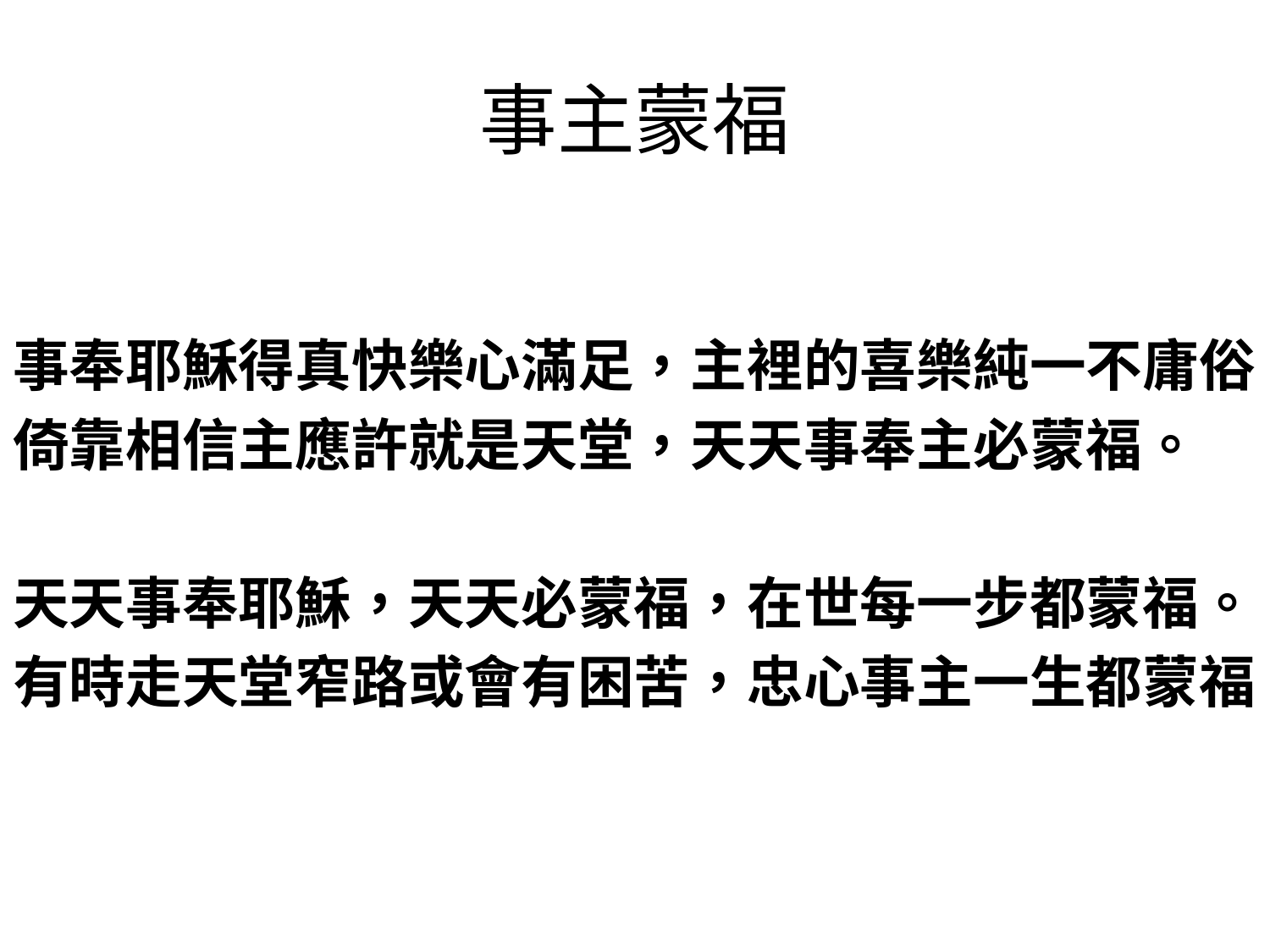

# 事主蒙福
事奉耶穌得真快樂心滿足，主裡的喜樂純一不庸俗；
倚靠相信主應許就是天堂，天天事奉主必蒙福。

天天事奉耶穌，天天必蒙福，在世每一步都蒙福。
有時走天堂窄路或會有困苦，忠心事主一生都蒙福。